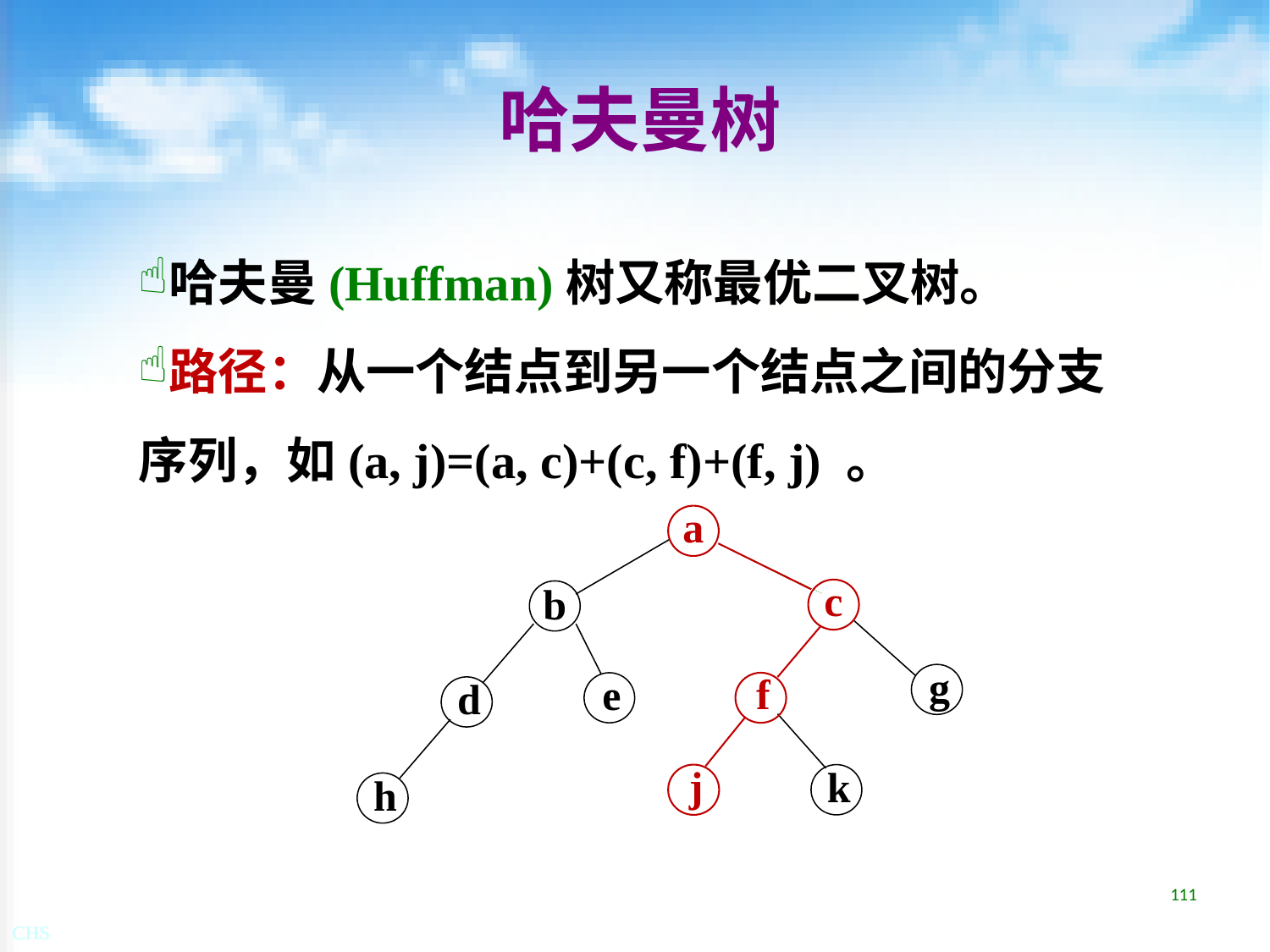

# 哈夫曼树
哈夫曼(Huffman)树又称最优二叉树。
路径：从一个结点到另一个结点之间的分支序列，如(a, j)=(a, c)+(c, f)+(f, j) 。
a

c
b

g
e
f
d

j
k
h
111